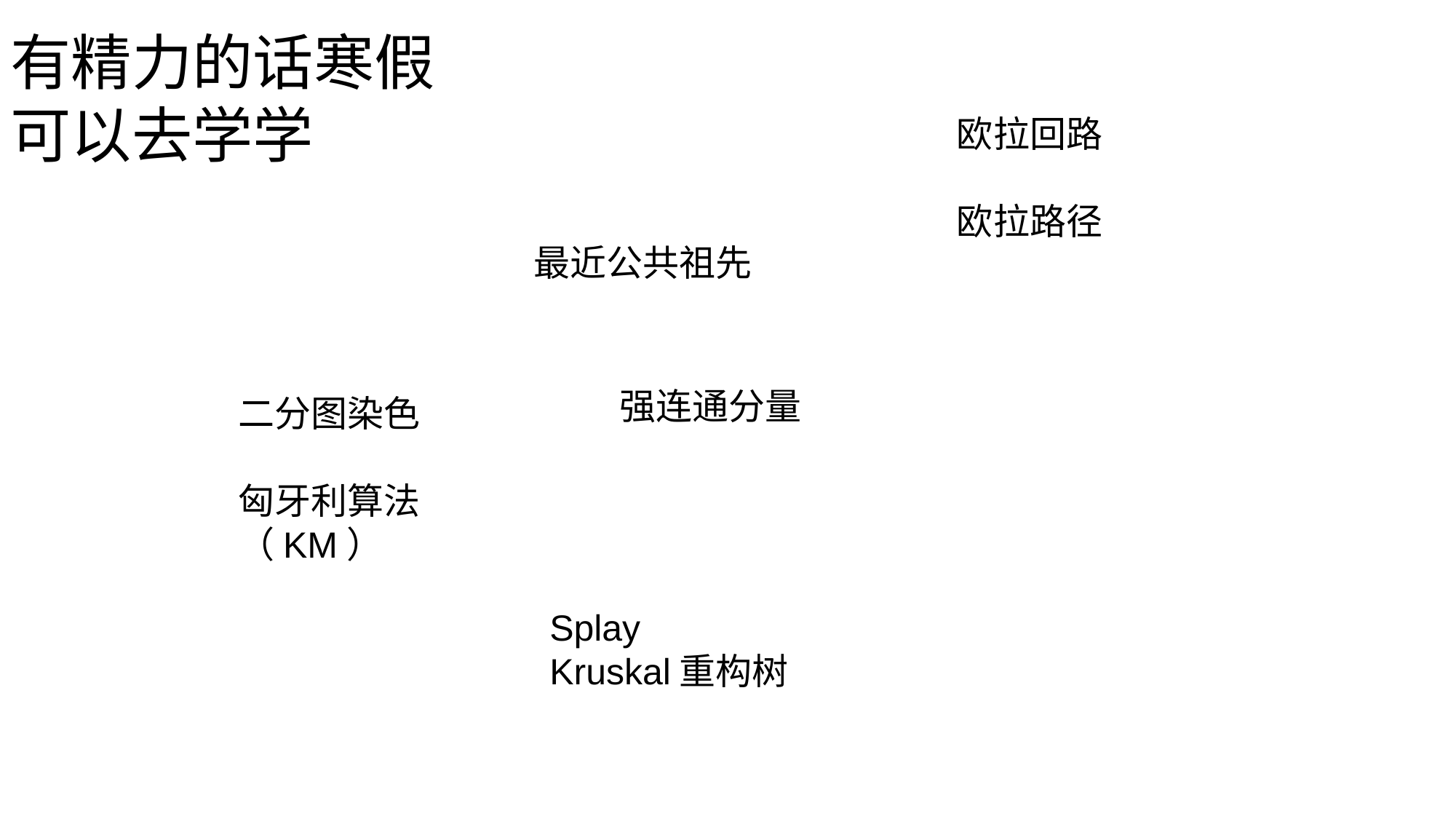

有精力的话寒假可以去学学
欧拉回路

欧拉路径
最近公共祖先
强连通分量
二分图染色

匈牙利算法（KM）

Splay
Kruskal重构树